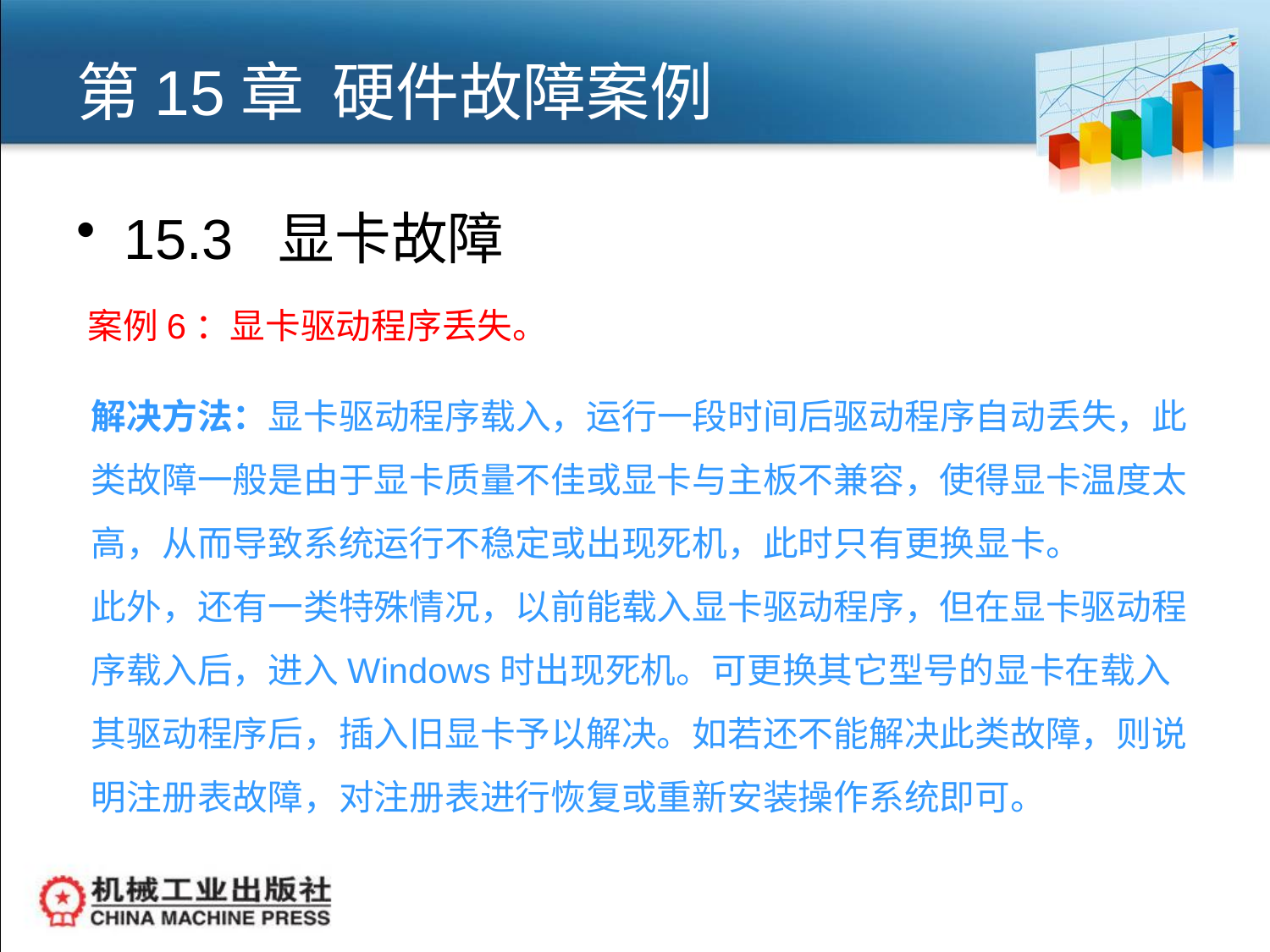

# 第15章  硬件故障案例
15.3  显卡故障
案例6：显卡驱动程序丢失。
解决方法：显卡驱动程序载入，运行一段时间后驱动程序自动丢失，此类故障一般是由于显卡质量不佳或显卡与主板不兼容，使得显卡温度太高，从而导致系统运行不稳定或出现死机，此时只有更换显卡。
此外，还有一类特殊情况，以前能载入显卡驱动程序，但在显卡驱动程序载入后，进入Windows时出现死机。可更换其它型号的显卡在载入其驱动程序后，插入旧显卡予以解决。如若还不能解决此类故障，则说明注册表故障，对注册表进行恢复或重新安装操作系统即可。